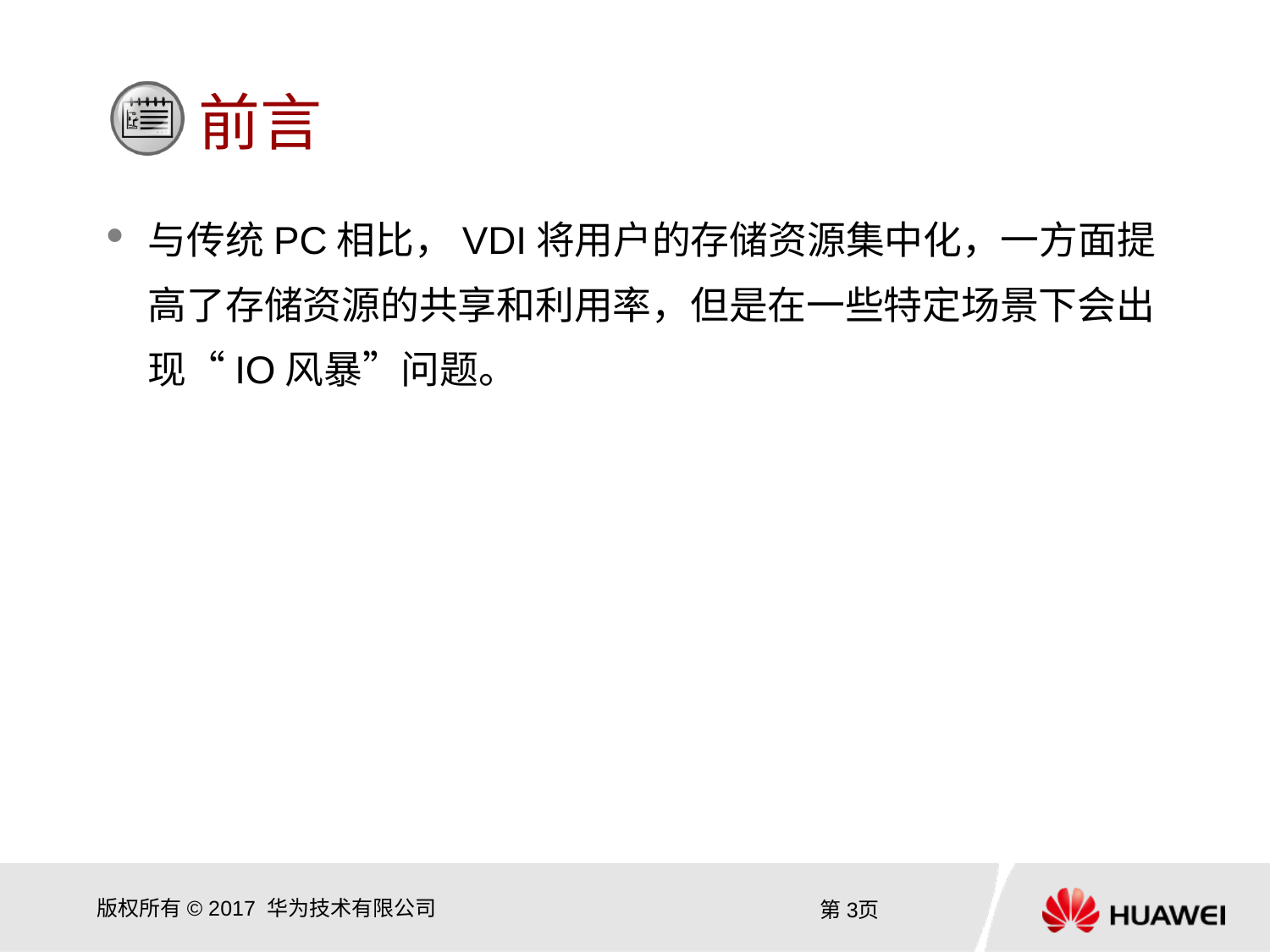

与传统PC相比，VDI将用户的存储资源集中化，一方面提高了存储资源的共享和利用率，但是在一些特定场景下会出现“IO风暴”问题。